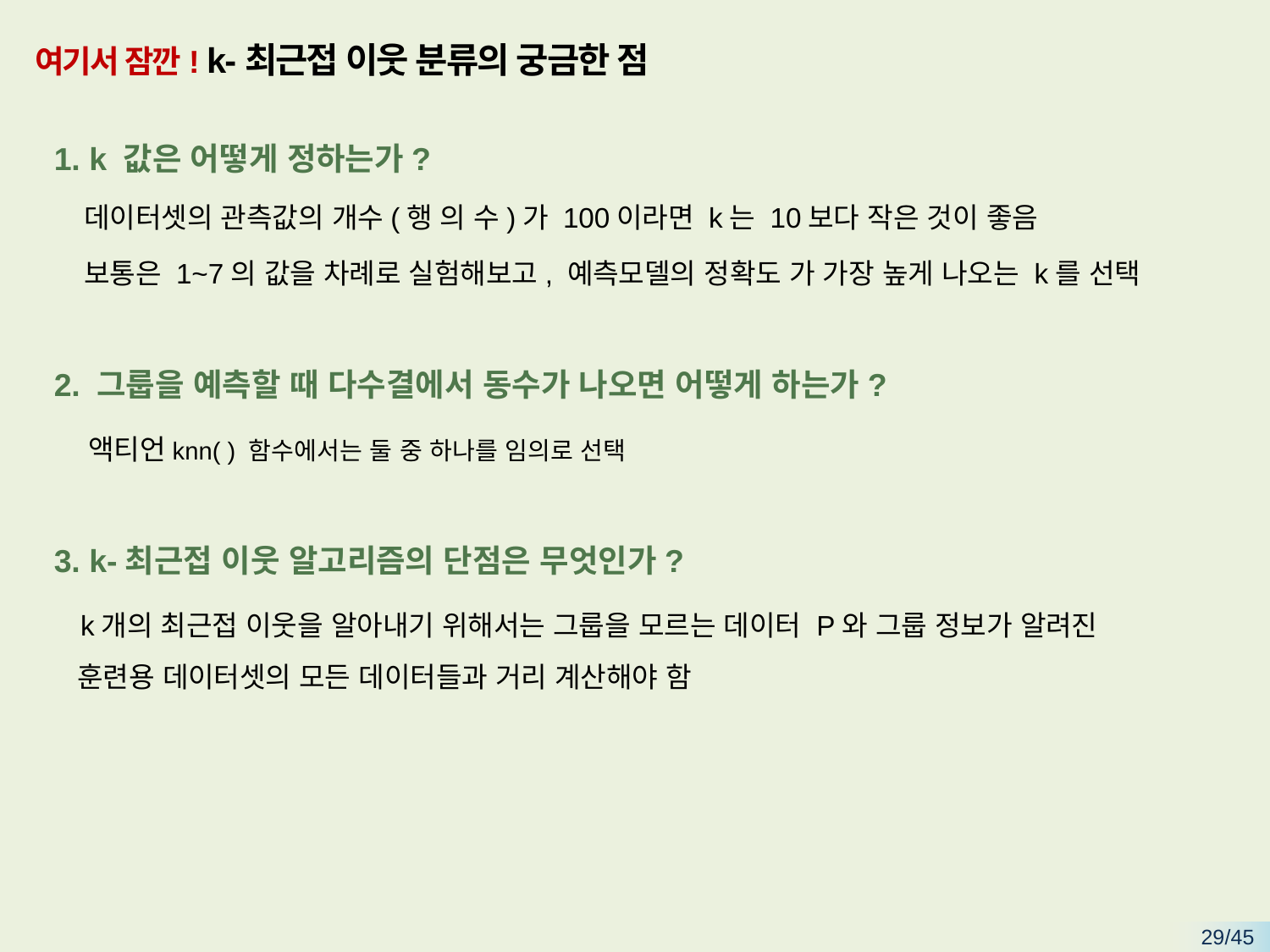

# 여기서 잠깐! k-최근접 이웃 분류의 궁금한 점
1. k 값은 어떻게 정하는가?
   데이터셋의 관측값의 개수(행 의 수)가 100이라면 k는 10보다 작은 것이 좋음
   보통은 1~7의 값을 차례로 실험해보고, 예측모델의 정확도 가 가장 높게 나오는 k를 선택

2. 그룹을 예측할 때 다수결에서 동수가 나오면 어떻게 하는가?
   액티언knn( ) 함수에서는 둘 중 하나를 임의로 선택

3. k-최근접 이웃 알고리즘의 단점은 무엇인가?
   k개의 최근접 이웃을 알아내기 위해서는 그룹을 모르는 데이터 P와 그룹 정보가 알려진
   훈련용 데이터셋의 모든 데이터들과 거리 계산해야 함